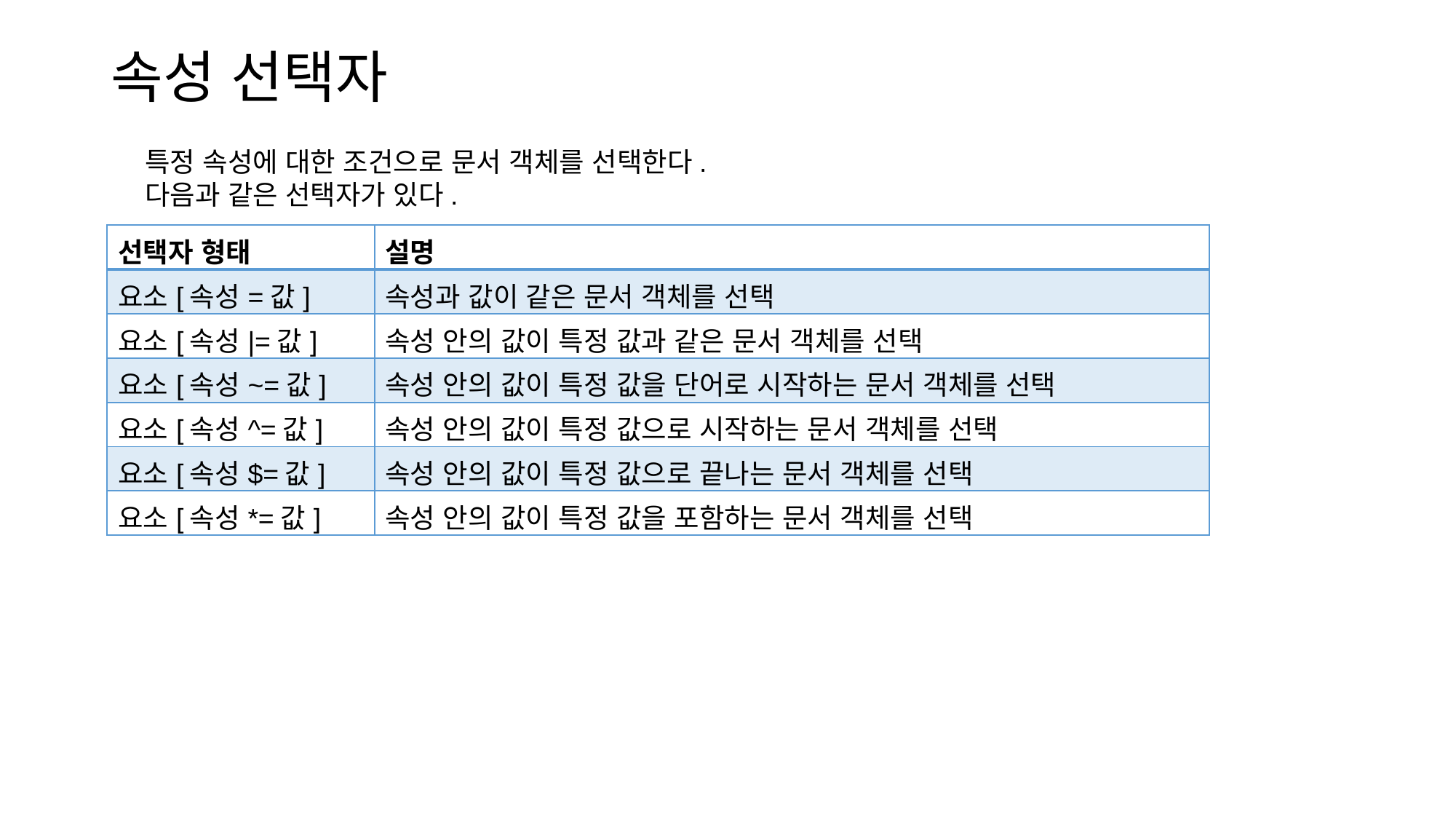

# 속성 선택자
특정 속성에 대한 조건으로 문서 객체를 선택한다.
다음과 같은 선택자가 있다.
| 선택자 형태 | 설명 |
| --- | --- |
| 요소[속성=값] | 속성과 값이 같은 문서 객체를 선택 |
| 요소[속성|=값] | 속성 안의 값이 특정 값과 같은 문서 객체를 선택 |
| 요소[속성~=값] | 속성 안의 값이 특정 값을 단어로 시작하는 문서 객체를 선택 |
| 요소[속성^=값] | 속성 안의 값이 특정 값으로 시작하는 문서 객체를 선택 |
| 요소[속성$=값] | 속성 안의 값이 특정 값으로 끝나는 문서 객체를 선택 |
| 요소[속성\*=값] | 속성 안의 값이 특정 값을 포함하는 문서 객체를 선택 |